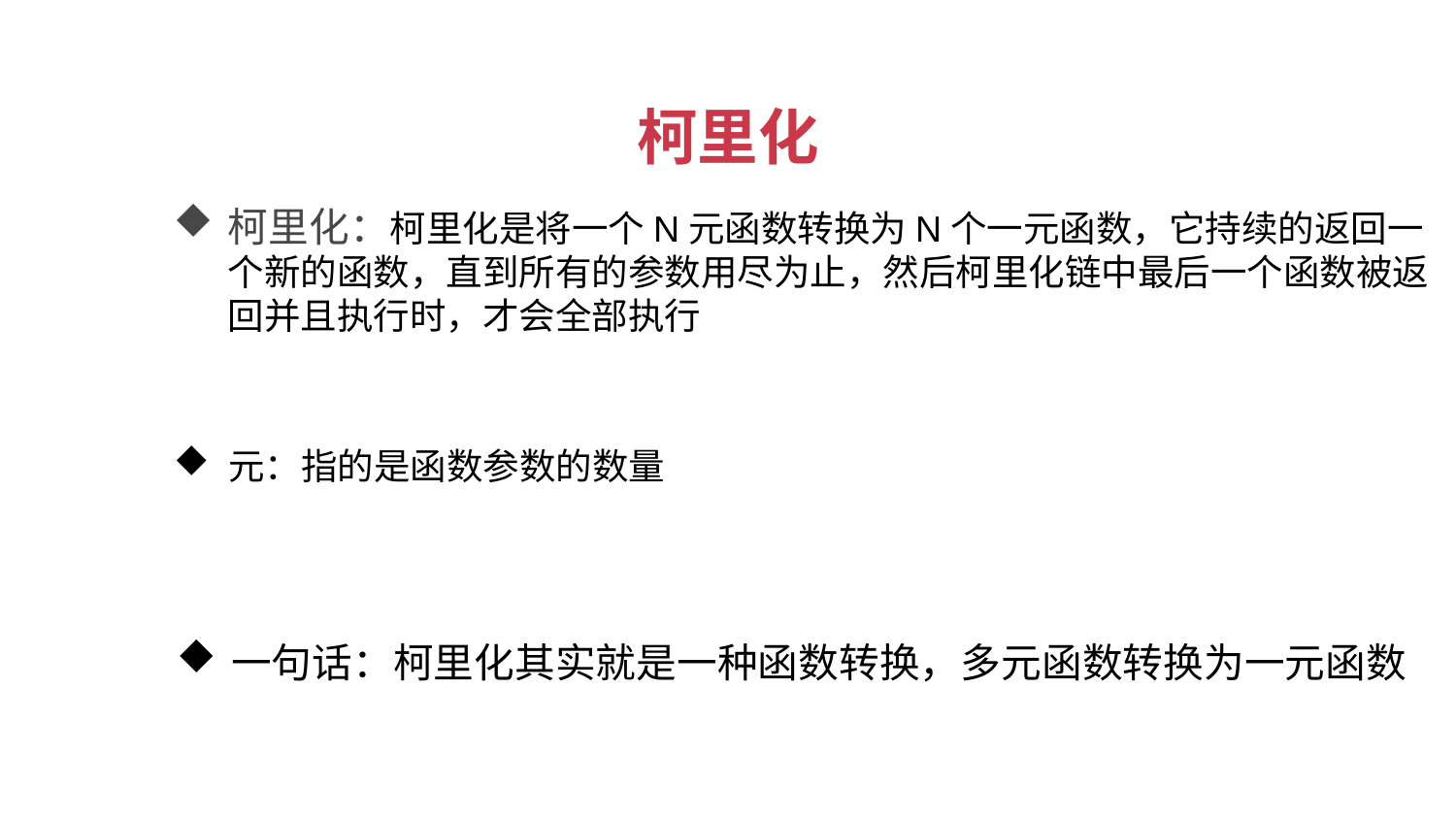

柯里化
柯里化：柯里化是将一个N元函数转换为N个一元函数，它持续的返回一个新的函数，直到所有的参数用尽为止，然后柯里化链中最后一个函数被返回并且执行时，才会全部执行
元：指的是函数参数的数量
一句话：柯里化其实就是一种函数转换，多元函数转换为一元函数